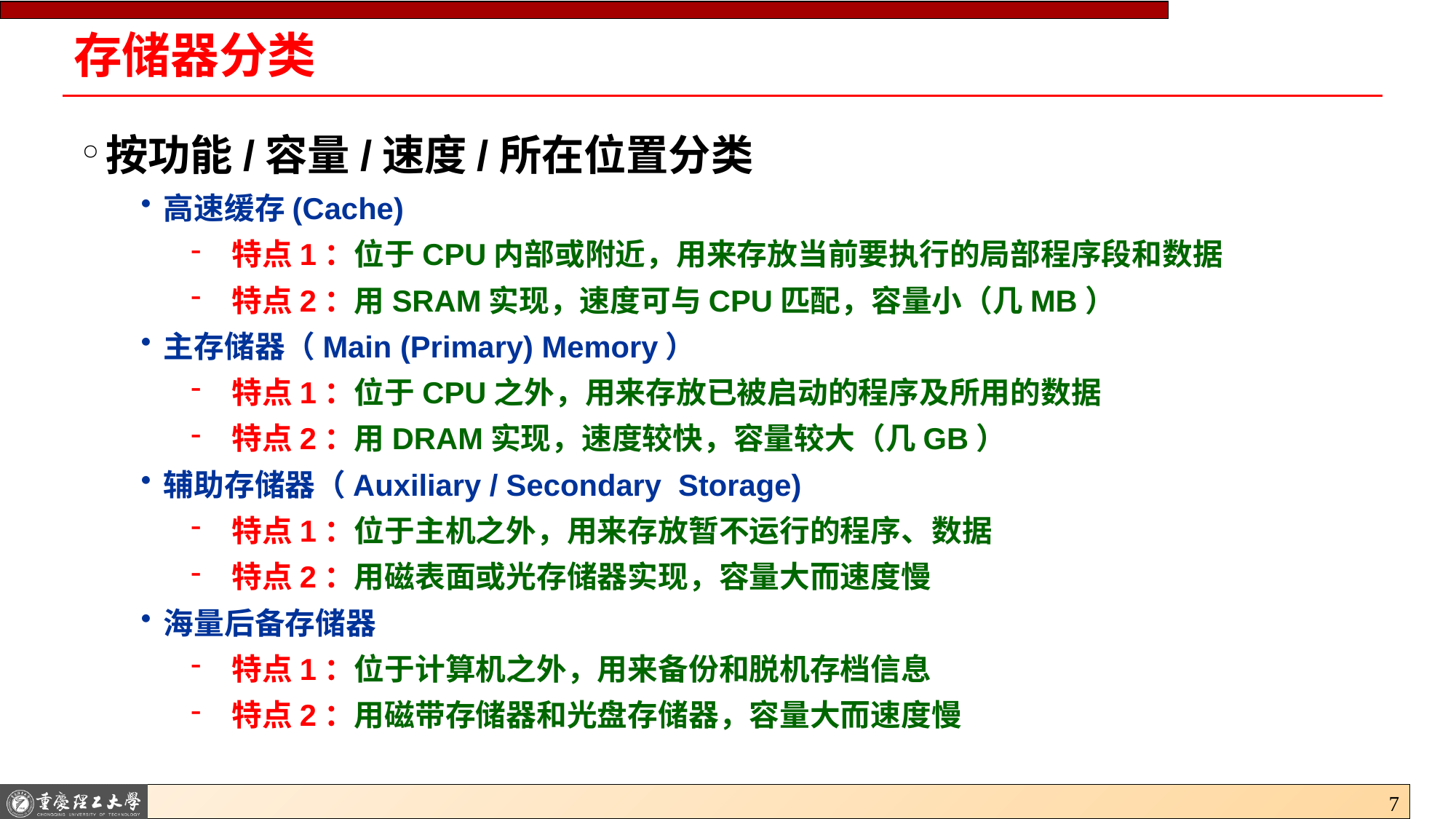

# 存储器分类
按功能/容量/速度/所在位置分类
高速缓存(Cache)
特点1：位于CPU内部或附近，用来存放当前要执行的局部程序段和数据
特点2：用SRAM实现，速度可与CPU匹配，容量小（几MB）
主存储器（Main (Primary) Memory）
特点1：位于CPU之外，用来存放已被启动的程序及所用的数据
特点2：用DRAM实现，速度较快，容量较大（几GB）
辅助存储器（Auxiliary / Secondary  Storage)
特点1：位于主机之外，用来存放暂不运行的程序、数据
特点2：用磁表面或光存储器实现，容量大而速度慢
海量后备存储器
特点1：位于计算机之外，用来备份和脱机存档信息
特点2：用磁带存储器和光盘存储器，容量大而速度慢